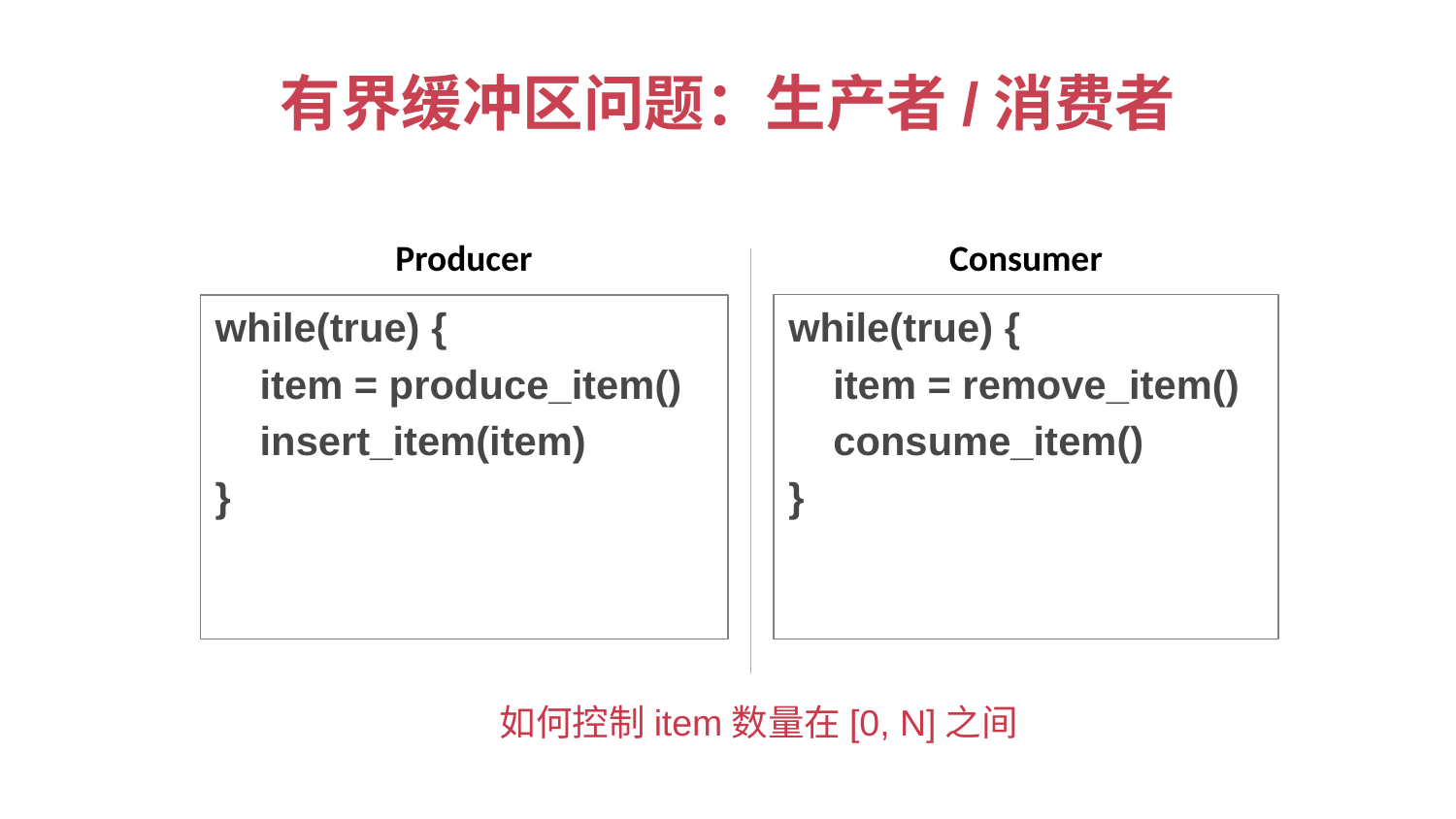

# 有界缓冲区问题：生产者/消费者
Producer
Consumer
while(true) {
    item = produce_item()
    insert_item(item)
}
while(true) {
    item = remove_item()
    consume_item()
}
如何控制item数量在[0, N]之间